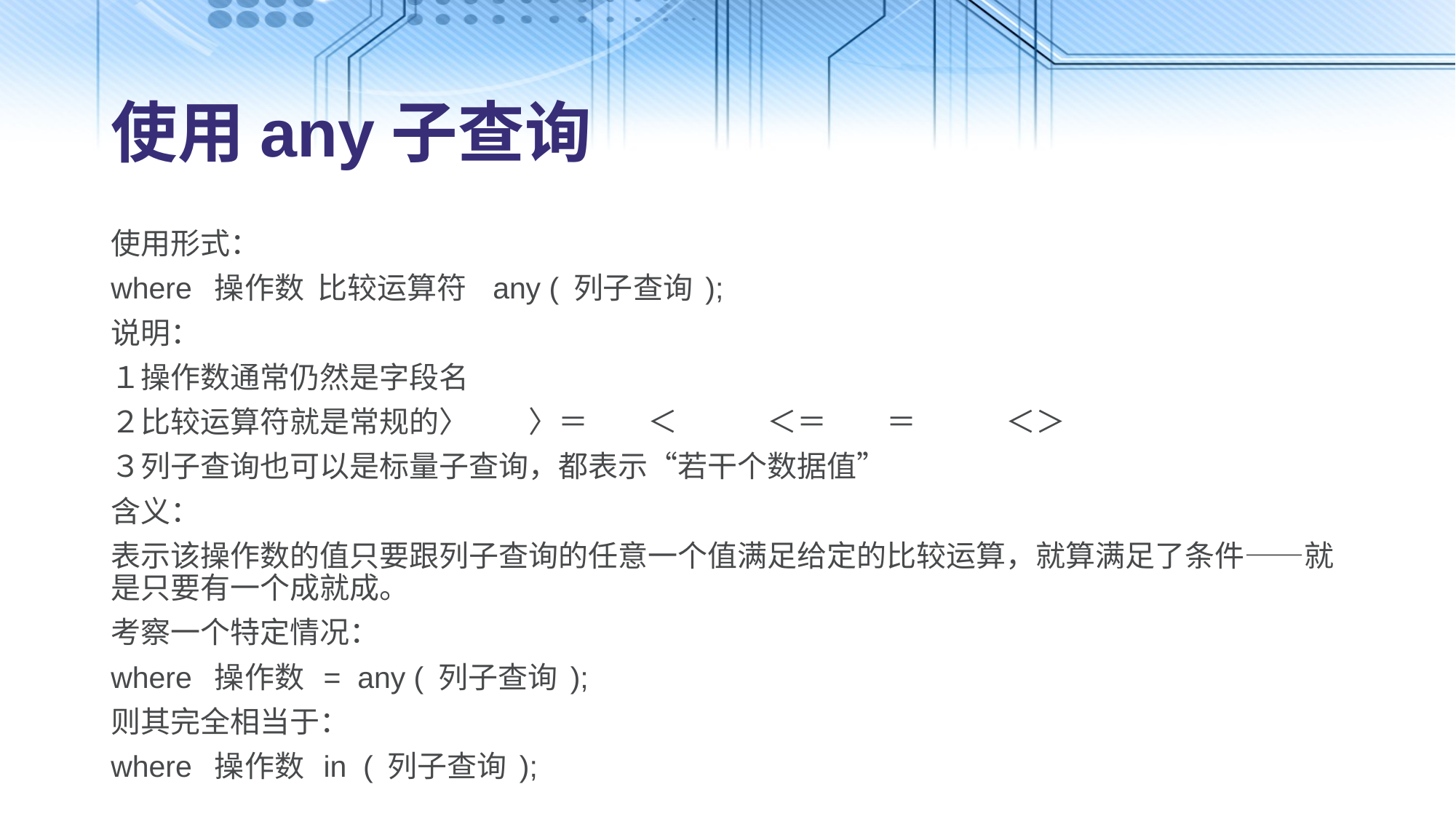

# 使用any子查询
使用形式：
where  操作数  比较运算符   any ( 列子查询 );
说明：
１操作数通常仍然是字段名
２比较运算符就是常规的〉　　〉＝　　＜　　　＜＝　　＝　　　＜＞
３列子查询也可以是标量子查询，都表示“若干个数据值”
含义：
表示该操作数的值只要跟列子查询的任意一个值满足给定的比较运算，就算满足了条件——就是只要有一个成就成。
考察一个特定情况：
where  操作数  =  any ( 列子查询 );
则其完全相当于：
where  操作数  in  ( 列子查询 );